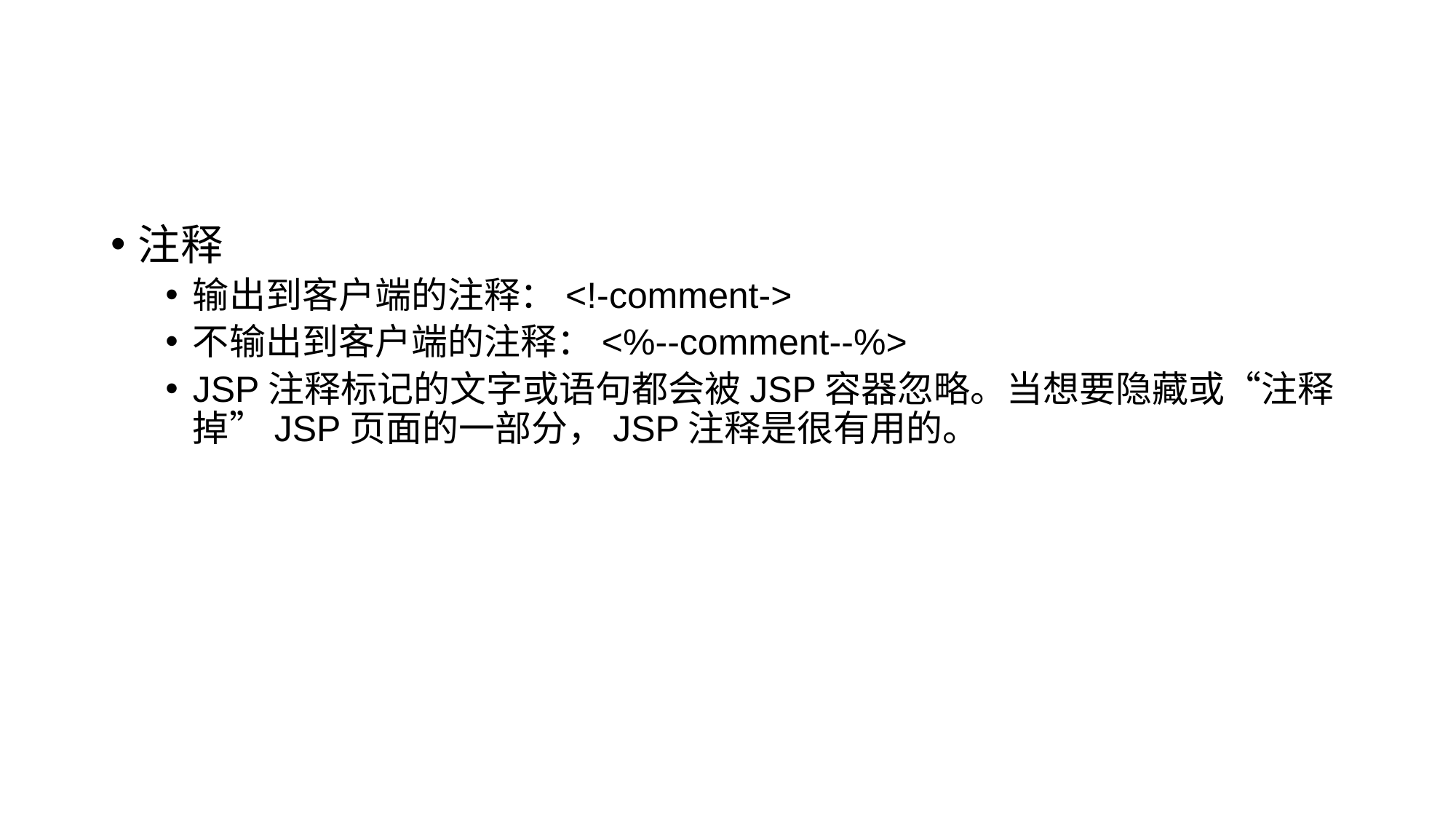

#
注释
输出到客户端的注释：<!-comment->
不输出到客户端的注释：<%--comment--%>
JSP注释标记的文字或语句都会被JSP容器忽略。当想要隐藏或“注释掉”JSP页面的一部分，JSP注释是很有用的。